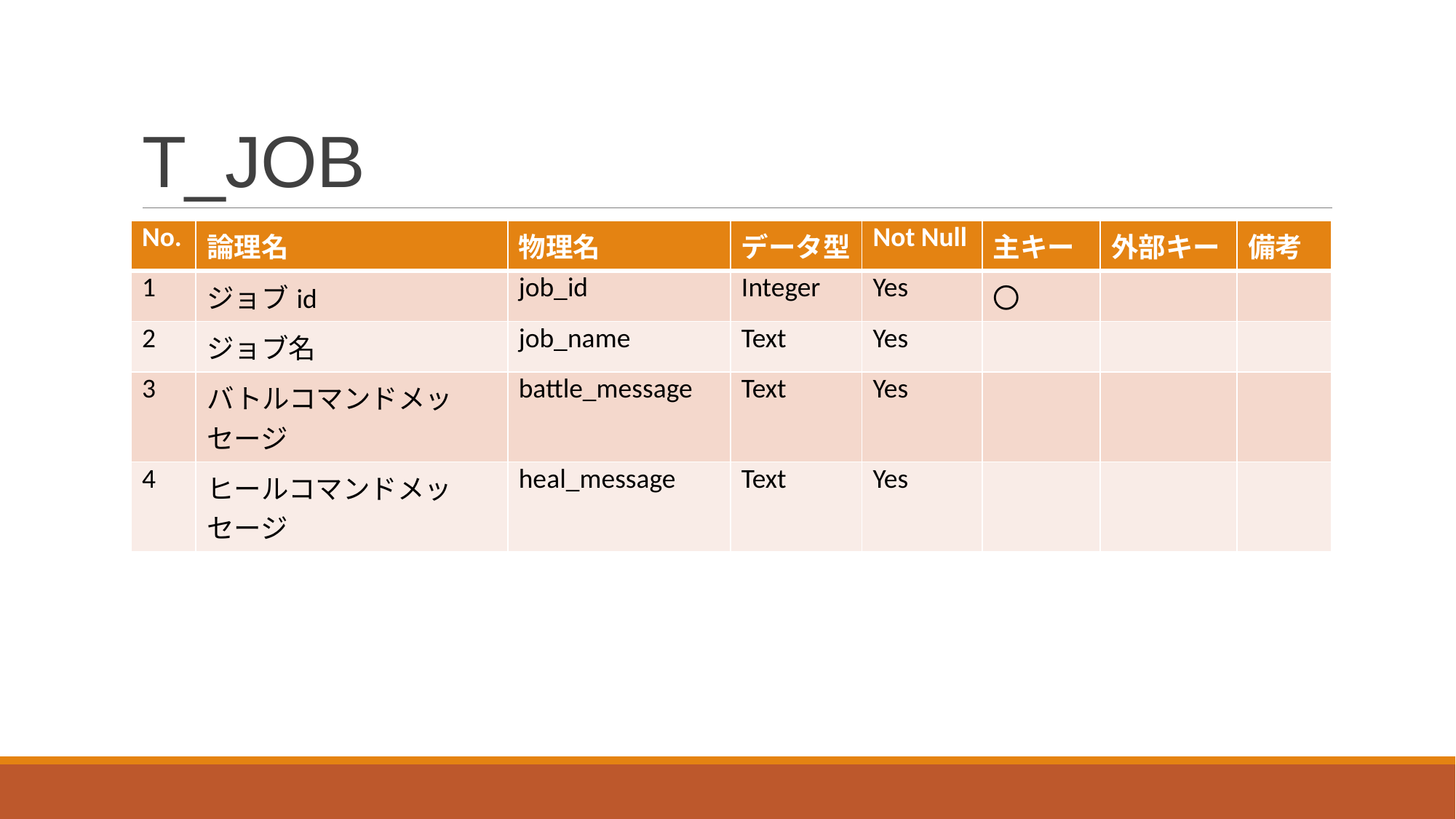

# T_JOB
| No. | 論理名 | 物理名 | データ型 | Not Null | 主キー | 外部キー | 備考 |
| --- | --- | --- | --- | --- | --- | --- | --- |
| 1 | ジョブid | job\_id | Integer | Yes | 〇 |  |  |
| 2 | ジョブ名 | job\_name | Text | Yes |  |  |  |
| 3 | バトルコマンドメッセージ | battle\_message | Text | Yes |  |  |  |
| 4 | ヒールコマンドメッセージ | heal\_message | Text | Yes |  |  |  |